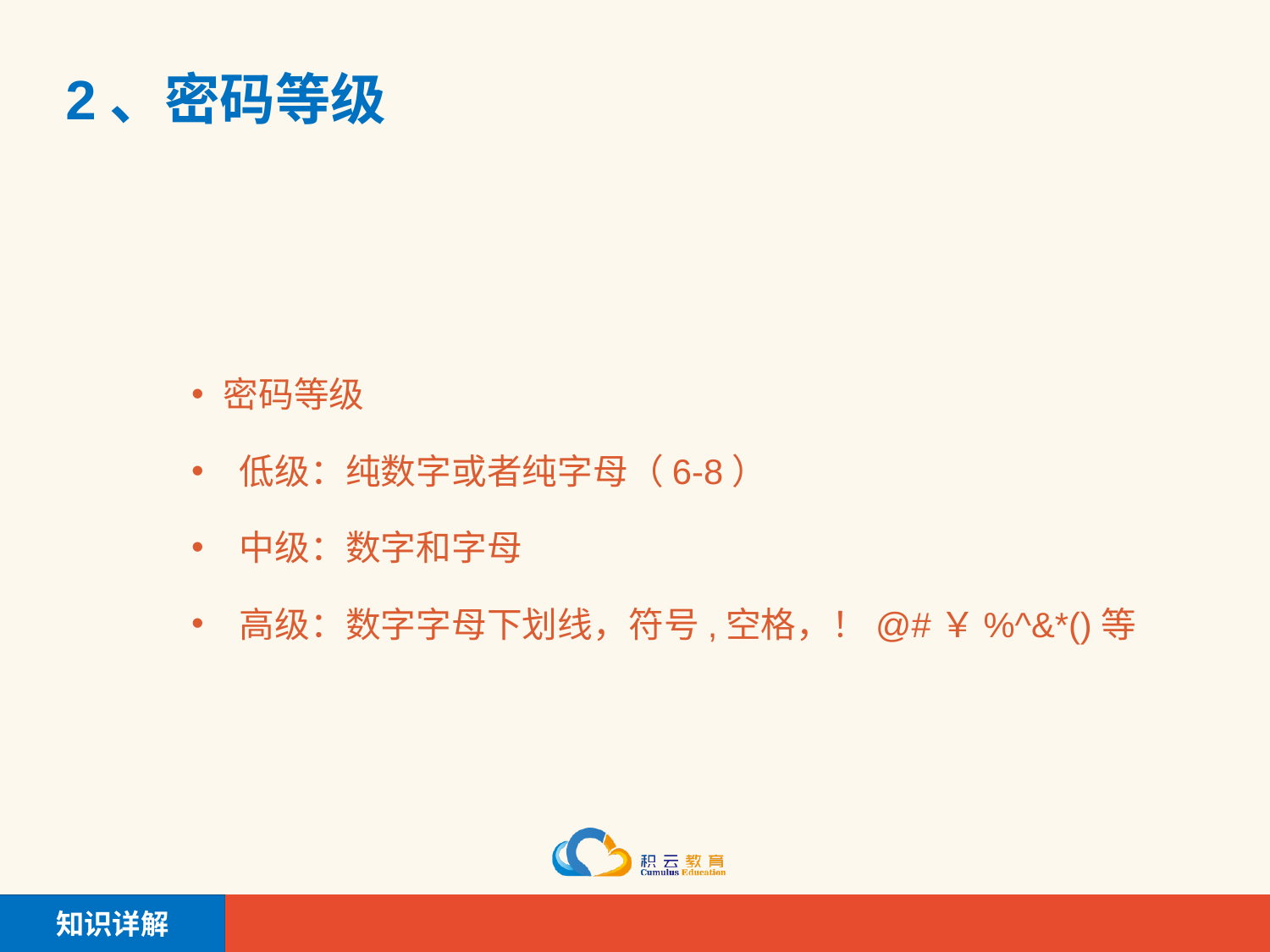

# 2、密码等级

密码等级
 低级：纯数字或者纯字母（6-8）
 中级：数字和字母
 高级：数字字母下划线，符号,空格，！@#￥%^&*()等